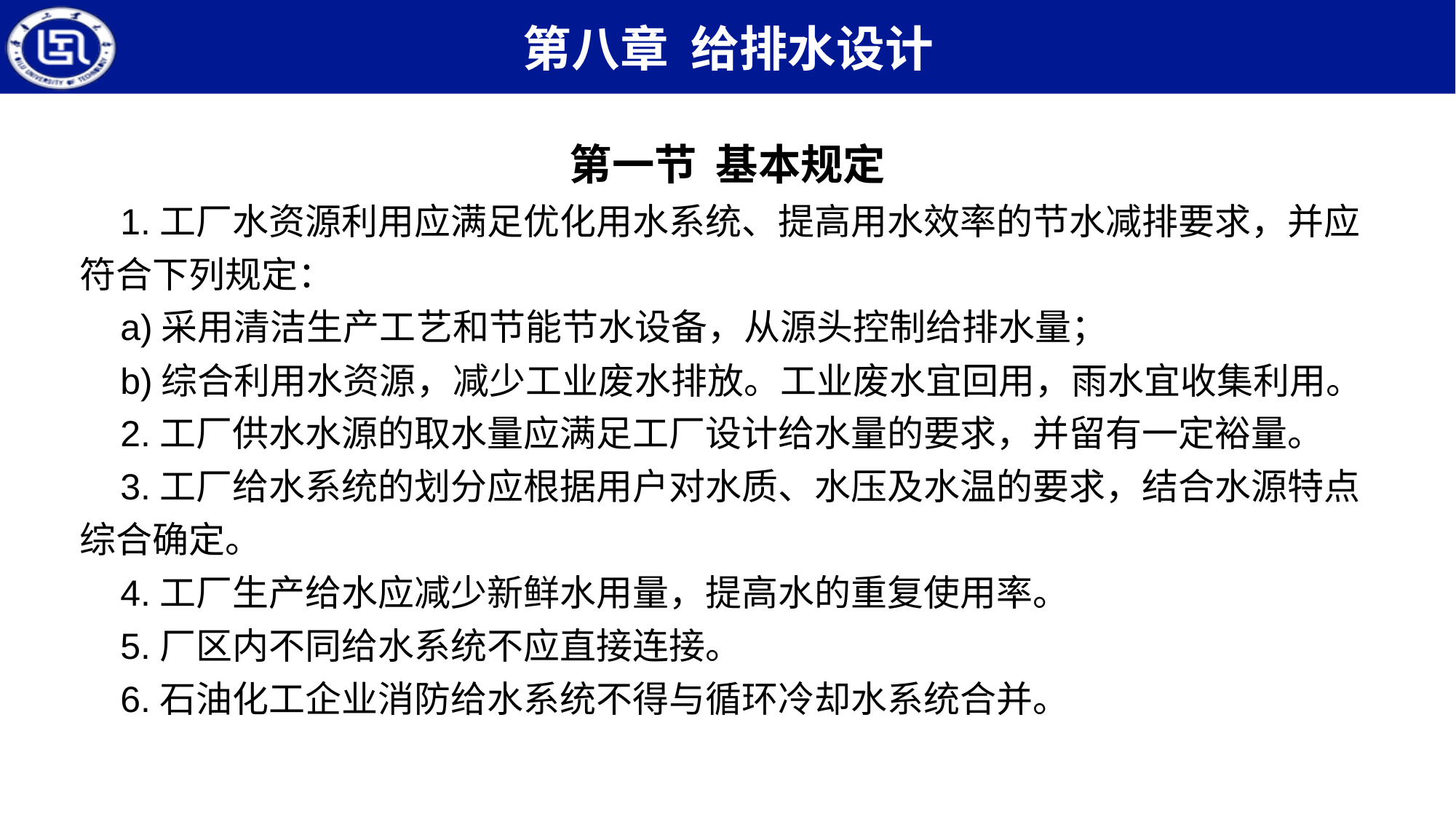

第一节  基本规定
    1.工厂水资源利用应满足优化用水系统、提高用水效率的节水减排要求，并应符合下列规定：
    a)采用清洁生产工艺和节能节水设备，从源头控制给排水量；
    b)综合利用水资源，减少工业废水排放。工业废水宜回用，雨水宜收集利用。
    2.工厂供水水源的取水量应满足工厂设计给水量的要求，并留有一定裕量。
    3.工厂给水系统的划分应根据用户对水质、水压及水温的要求，结合水源特点综合确定。
    4.工厂生产给水应减少新鲜水用量，提高水的重复使用率。
    5.厂区内不同给水系统不应直接连接。
    6.石油化工企业消防给水系统不得与循环冷却水系统合并。